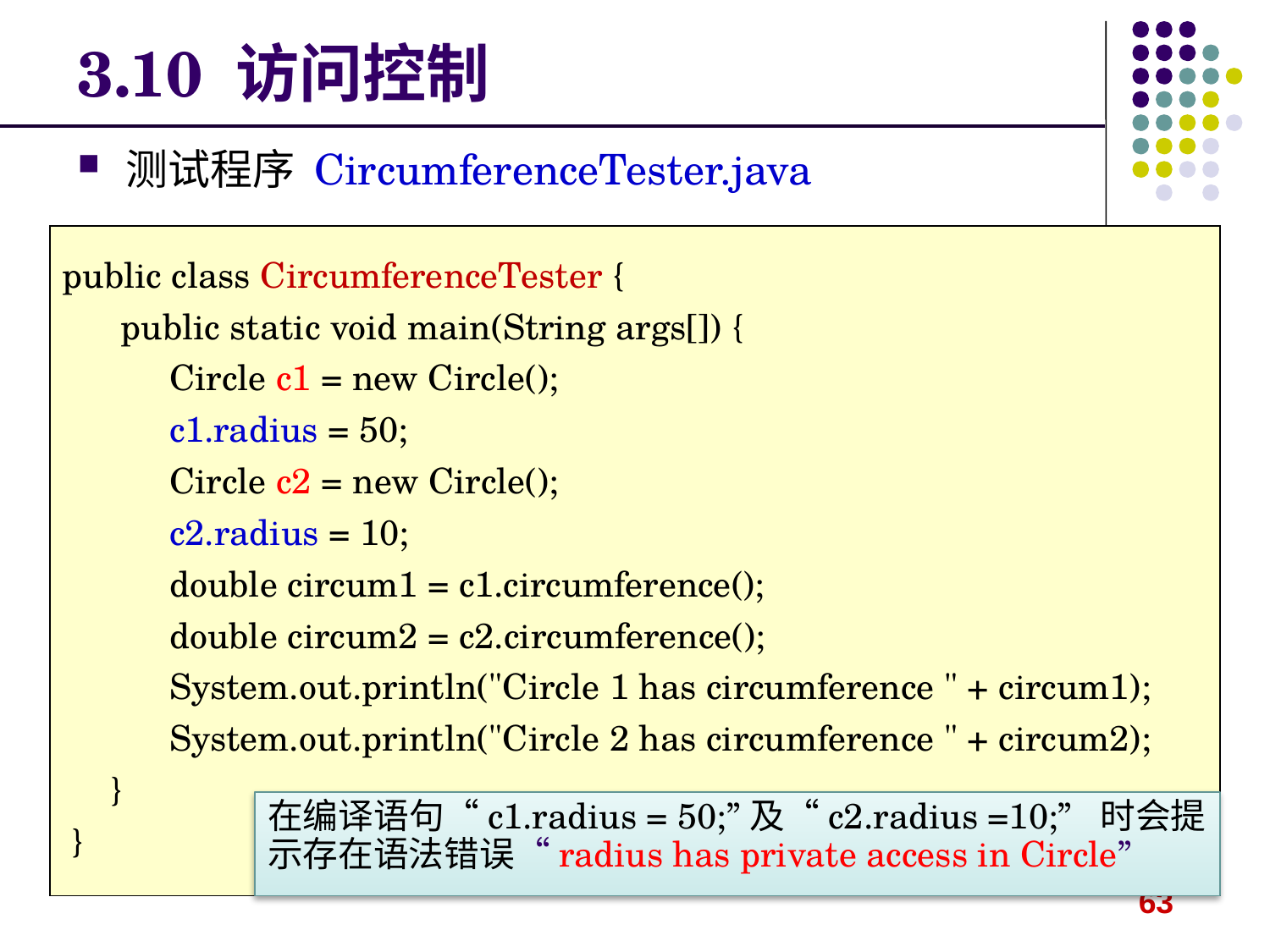

# 3.10 访问控制
测试程序 CircumferenceTester.java

public class CircumferenceTester {
      public static void main(String args[]) {
           Circle c1 = new Circle();
           c1.radius = 50;
           Circle c2 = new Circle();
           c2.radius = 10;
           double circum1 = c1.circumference();
           double circum2 = c2.circumference();
           System.out.println("Circle 1 has circumference " + circum1);
           System.out.println("Circle 2 has circumference " + circum2);
     }
 }
在编译语句“c1.radius = 50;”及“c2.radius =10;”  时会提示存在语法错误“radius has private access in Circle”